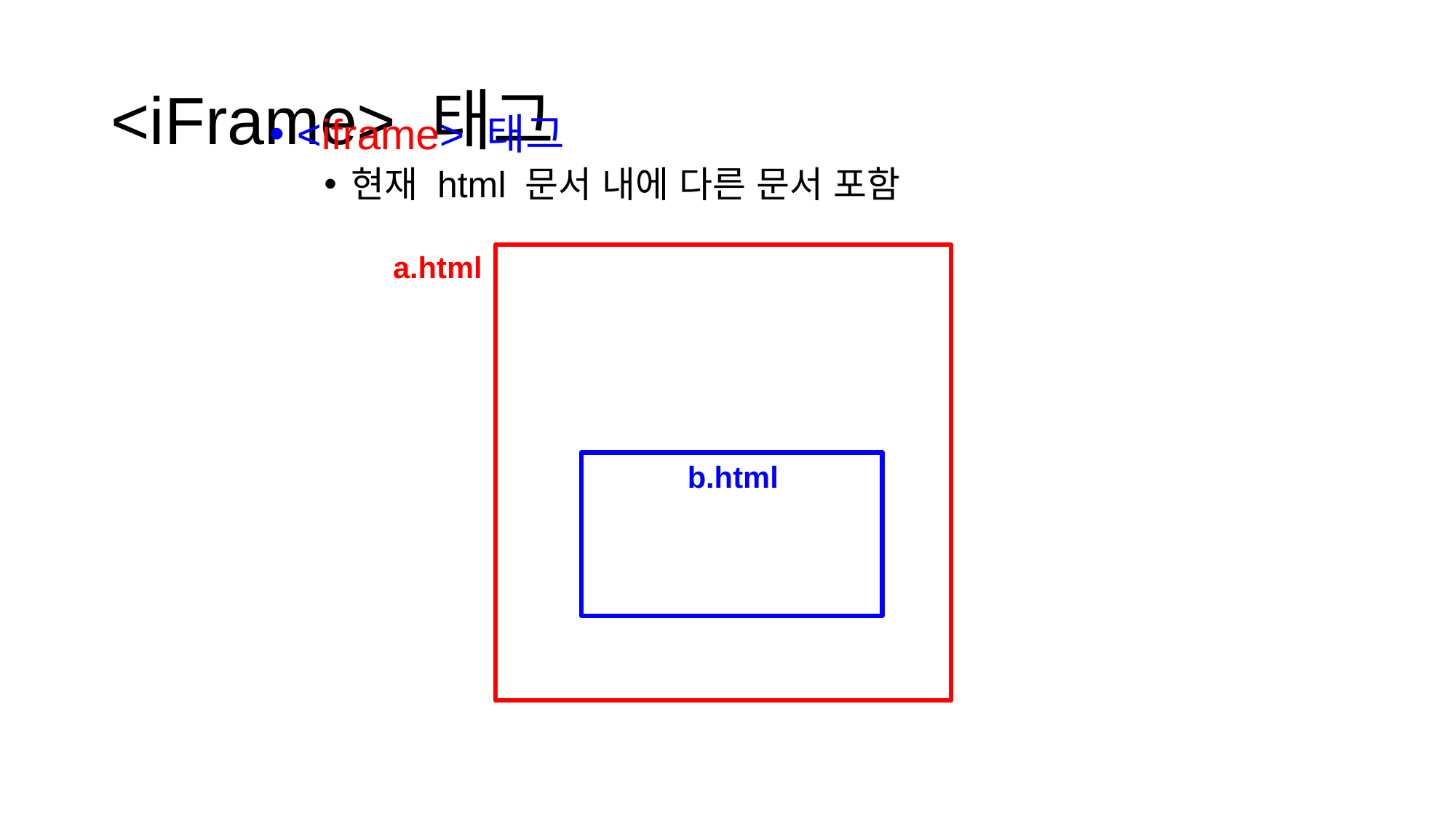

# <iFrame> 태그
<iframe> 태그
현재 html 문서 내에 다른 문서 포함
a.html

b.html